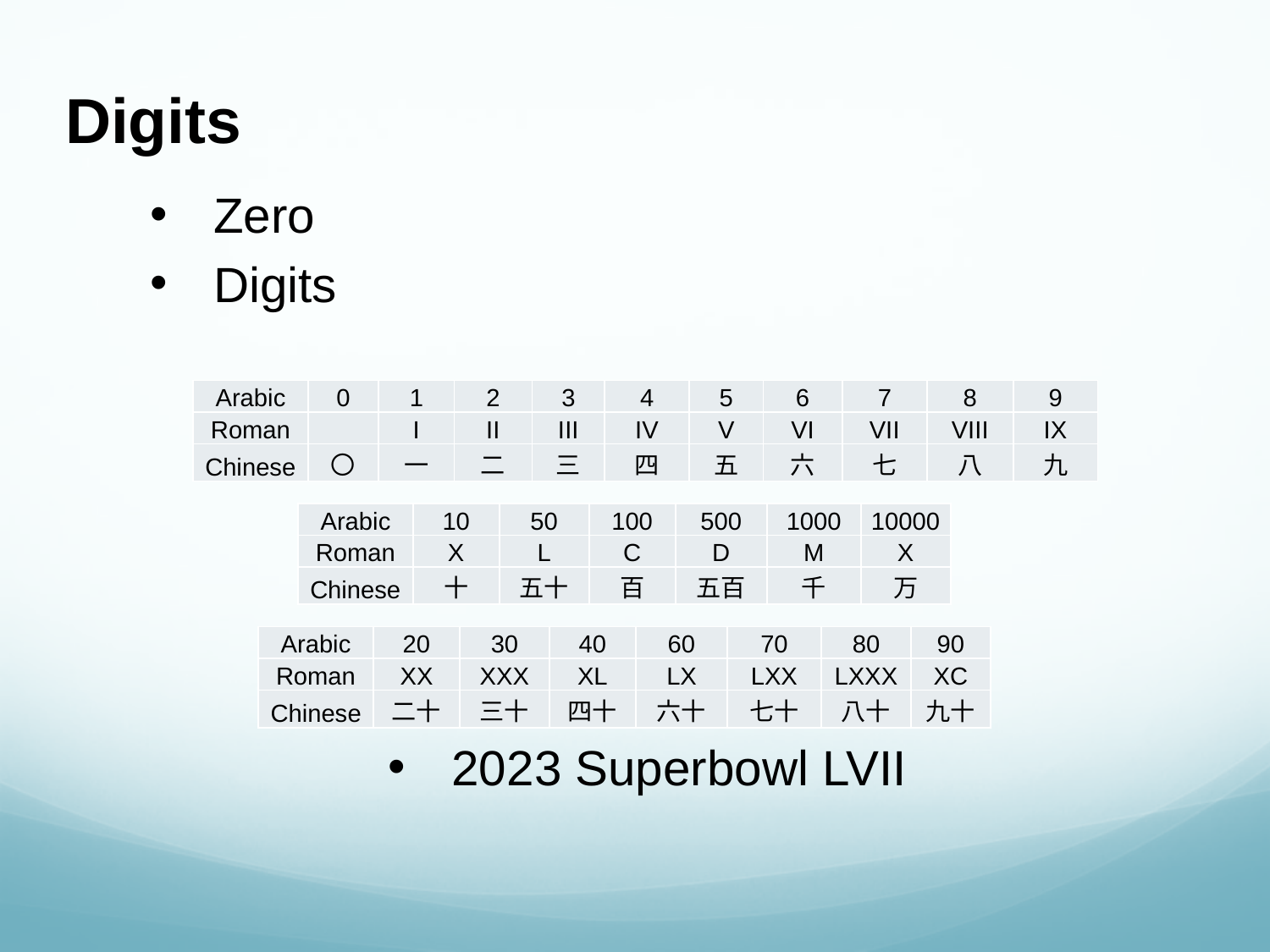

Digits
Zero
Digits

2023 Superbowl LVII

| Arabic | 0 | 1 | 2 | 3 | 4 | 5 | 6 | 7 | 8 | 9 |
| --- | --- | --- | --- | --- | --- | --- | --- | --- | --- | --- |
| Roman |  | I | II | III | IV | V | VI | VII | VIII | IX |
| Chinese | 〇 | 一 | 二 | 三 | 四 | 五 | 六 | 七 | 八 | 九 |
| Arabic | 10 | 50 | 100 | 500 | 1000 | 10000 |
| --- | --- | --- | --- | --- | --- | --- |
| Roman | X | L | C | D | M | X |
| Chinese | 十 | 五十 | 百 | 五百 | 千 | 万 |
| Arabic | 20 | 30 | 40 | 60 | 70 | 80 | 90 |
| --- | --- | --- | --- | --- | --- | --- | --- |
| Roman | XX | XXX | XL | LX | LXX | LXXX | XC |
| Chinese | 二十 | 三十 | 四十 | 六十 | 七十 | 八十 | 九十 |